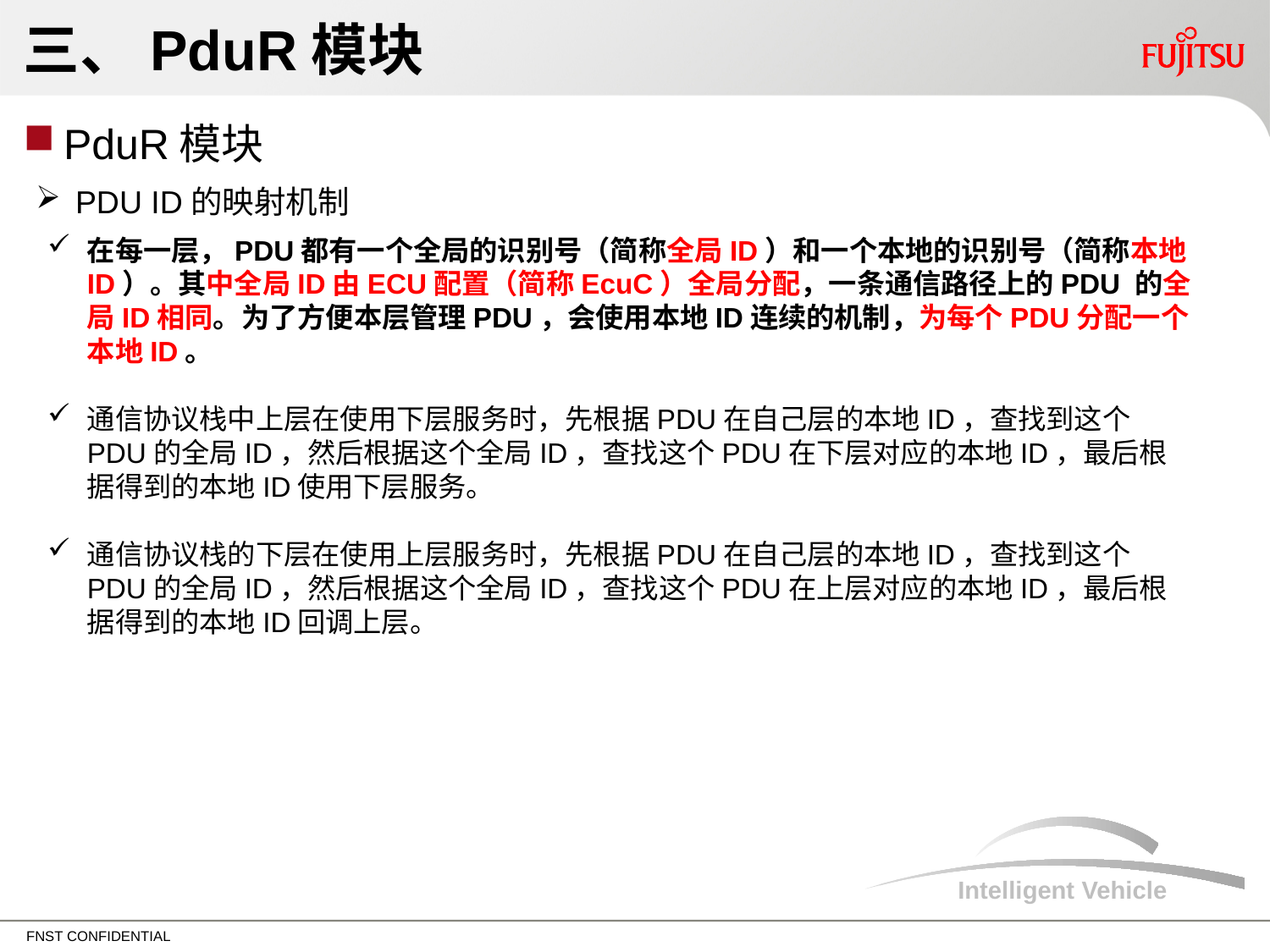

# 三、PduR模块
PduR模块
PDU ID的映射机制
在每一层，PDU都有一个全局的识别号（简称全局ID）和一个本地的识别号（简称本地ID）。其中全局ID由ECU配置（简称EcuC）全局分配，一条通信路径上的PDU 的全局ID相同。为了方便本层管理PDU，会使用本地ID连续的机制，为每个PDU分配一个本地ID。

通信协议栈中上层在使用下层服务时，先根据PDU在自己层的本地ID，查找到这个PDU的全局ID，然后根据这个全局ID，查找这个PDU在下层对应的本地ID，最后根据得到的本地ID使用下层服务。

通信协议栈的下层在使用上层服务时，先根据PDU在自己层的本地ID，查找到这个PDU的全局ID，然后根据这个全局ID，查找这个PDU在上层对应的本地ID，最后根据得到的本地ID回调上层。